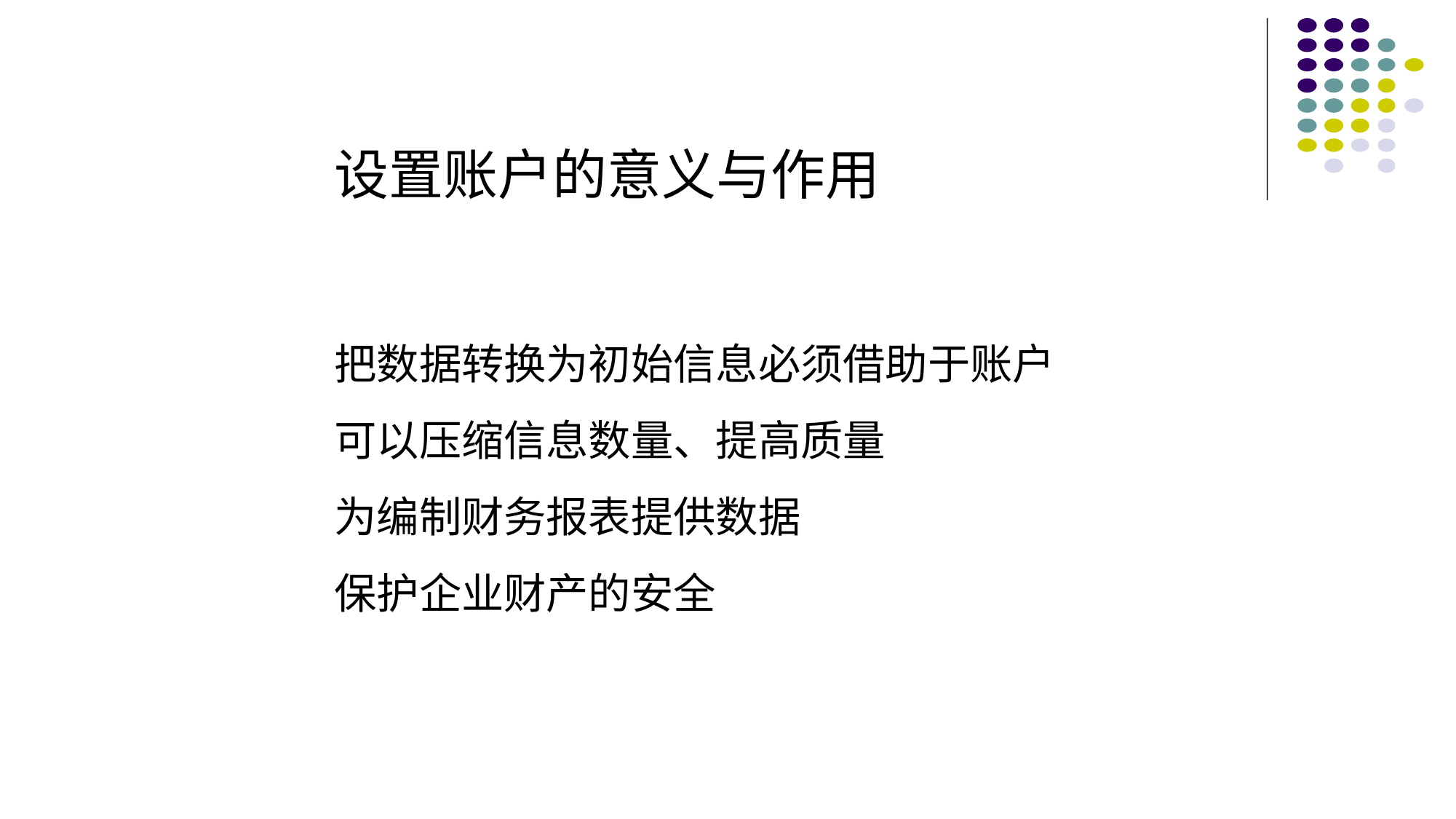

设置账户的意义与作用

把数据转换为初始信息必须借助于账户
可以压缩信息数量、提高质量
为编制财务报表提供数据
保护企业财产的安全